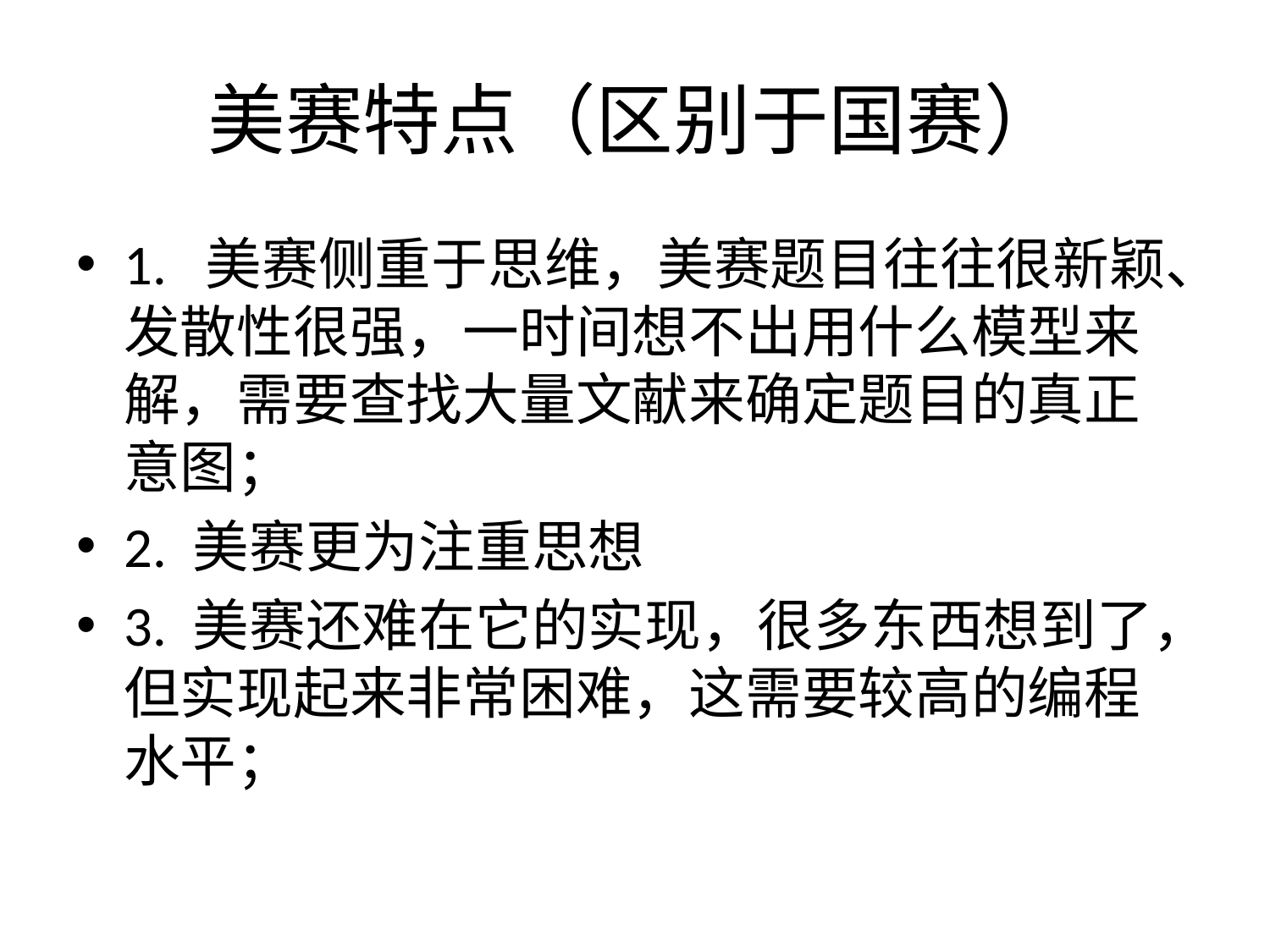

# 美赛特点（区别于国赛）
1.  美赛侧重于思维，美赛题目往往很新颖、发散性很强，一时间想不出用什么模型来解，需要查找大量文献来确定题目的真正意图；
2. 美赛更为注重思想
3. 美赛还难在它的实现，很多东西想到了，但实现起来非常困难，这需要较高的编程水平；